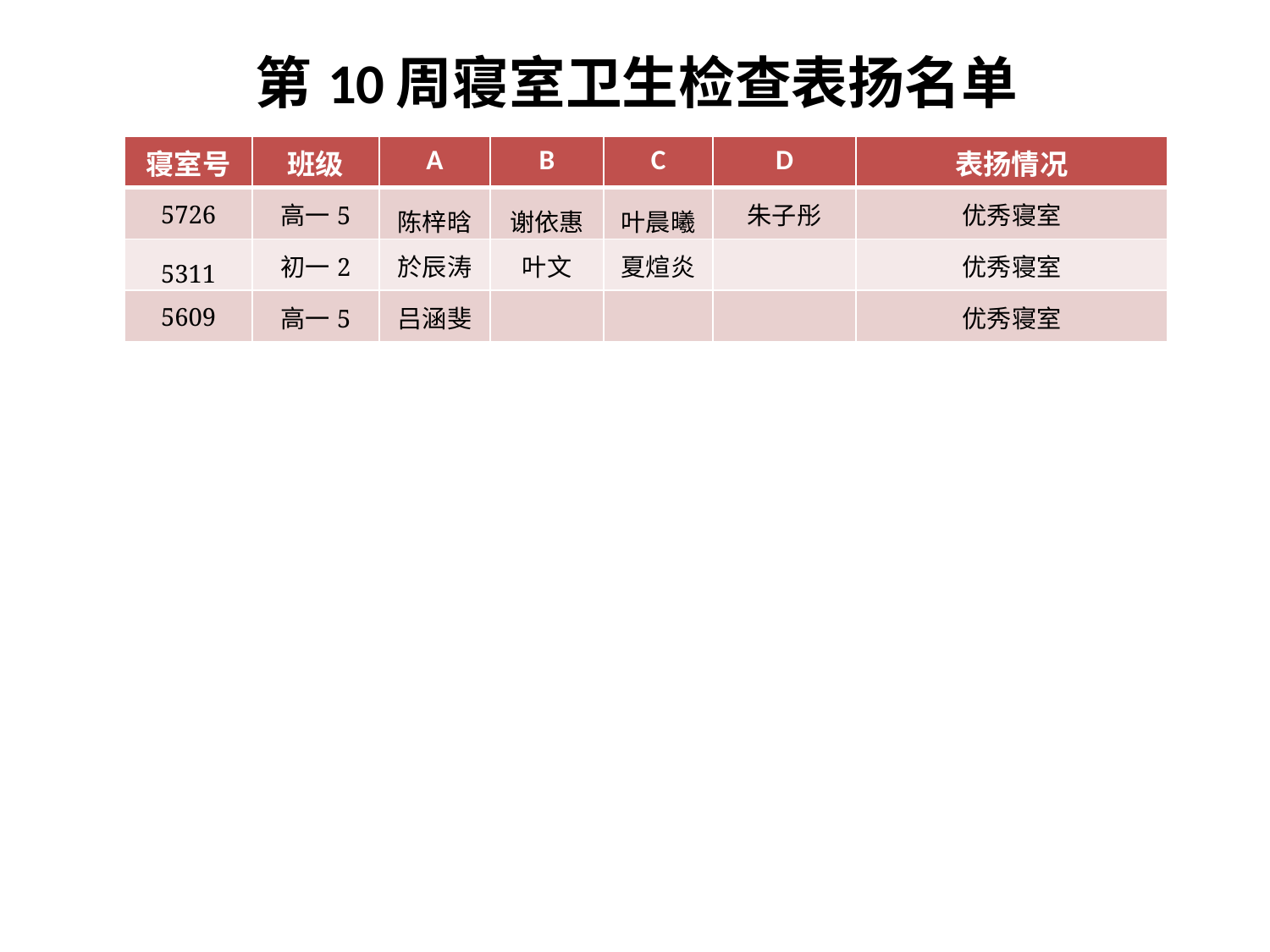

# 第10周寝室卫生检查表扬名单
| 寝室号 | 班级 | A | B | C | D | 表扬情况 |
| --- | --- | --- | --- | --- | --- | --- |
| 5726 | 高一5 | 陈梓晗 | 谢依惠 | 叶晨曦 | 朱子彤 | 优秀寝室 |
| 5311 | 初一2 | 於辰涛 | 叶文 | 夏煊炎 |  | 优秀寝室 |
| 5609 | 高一5 | 吕涵斐 |  |  |  | 优秀寝室 |